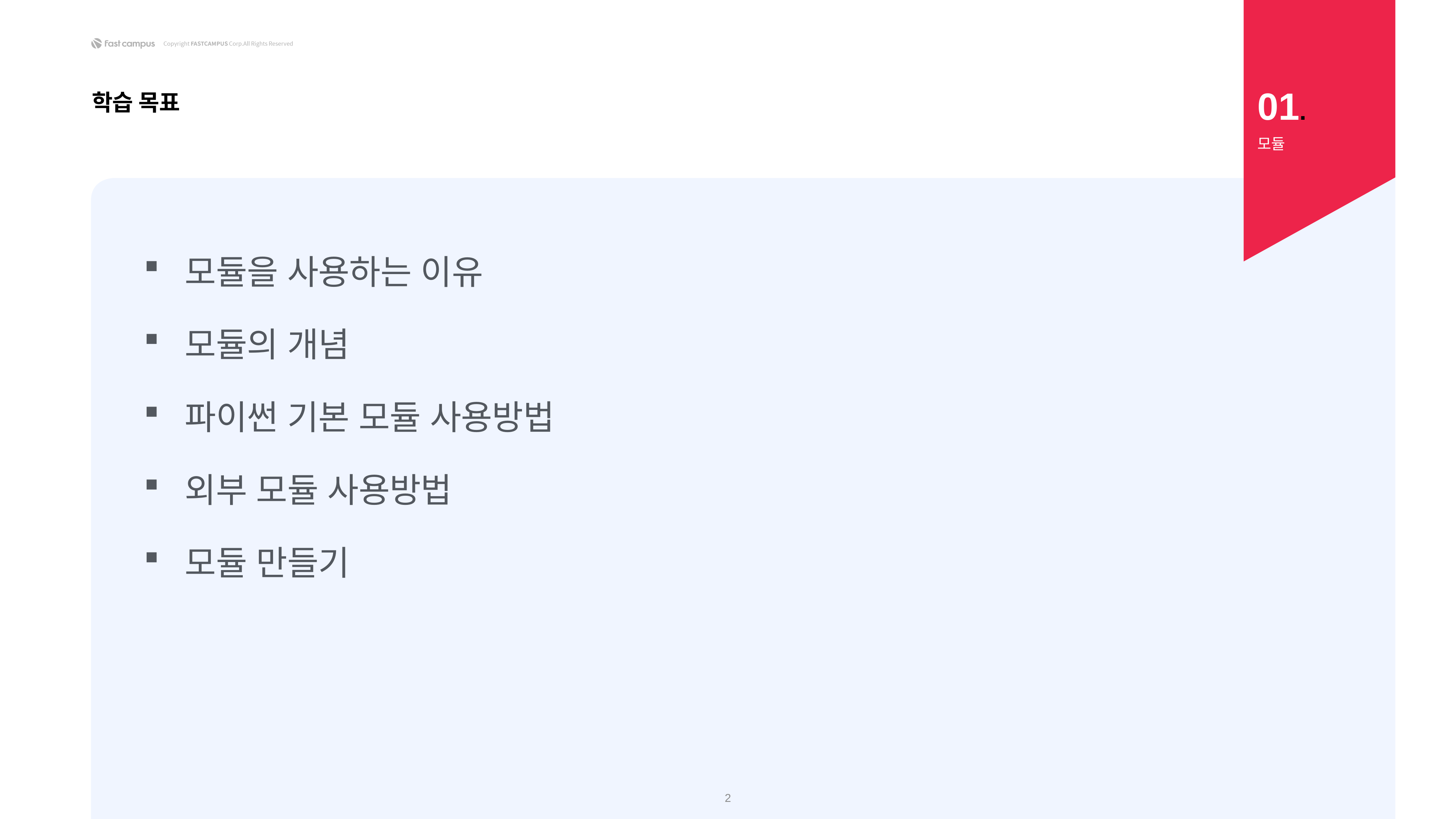

01.
학습 목표
모듈
모듈을 사용하는 이유
모듈의 개념
파이썬 기본 모듈 사용방법
외부 모듈 사용방법
모듈 만들기
2